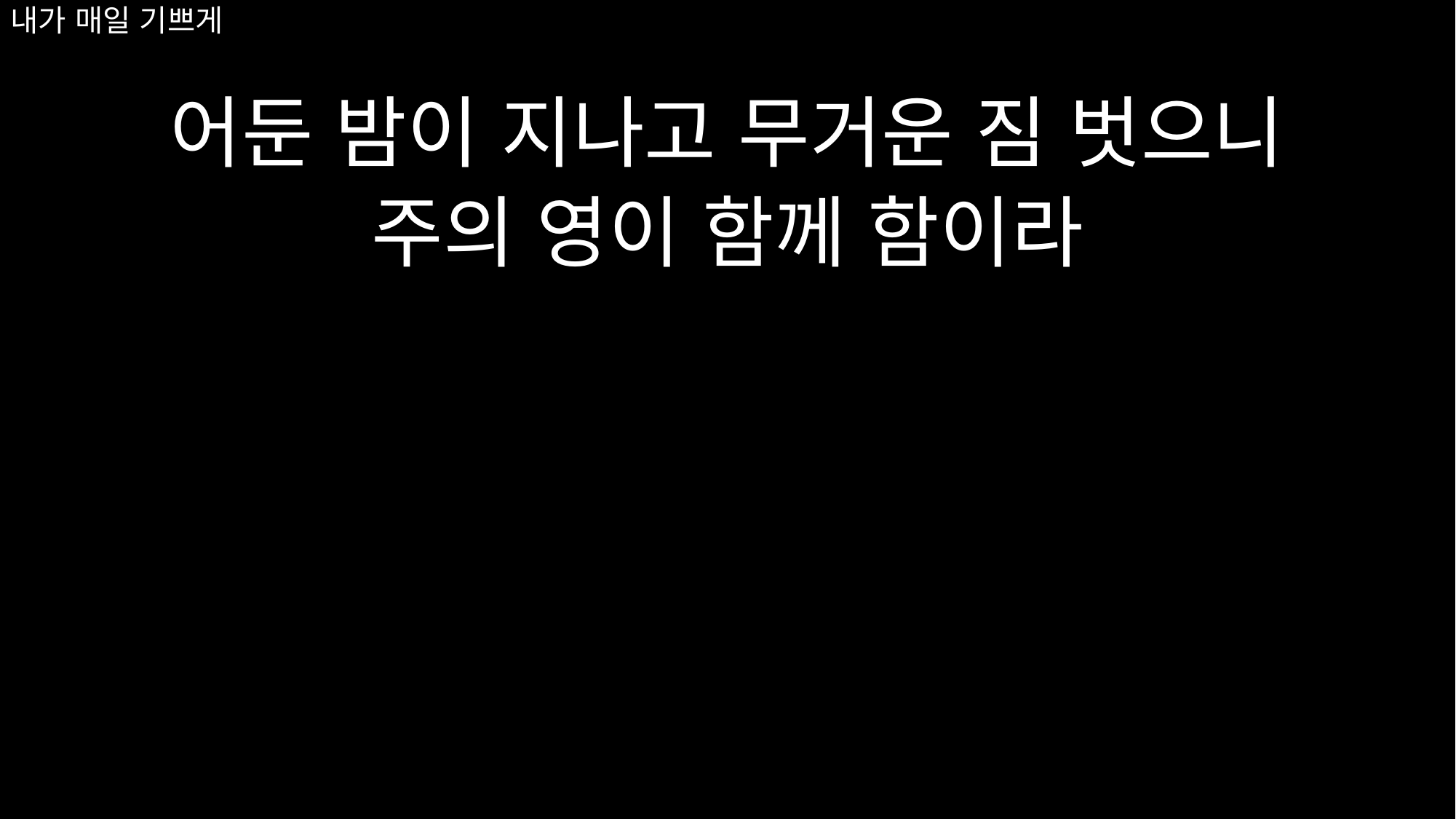

# 내가 매일 기쁘게
어둔 밤이 지나고 무거운 짐 벗으니
주의 영이 함께 함이라